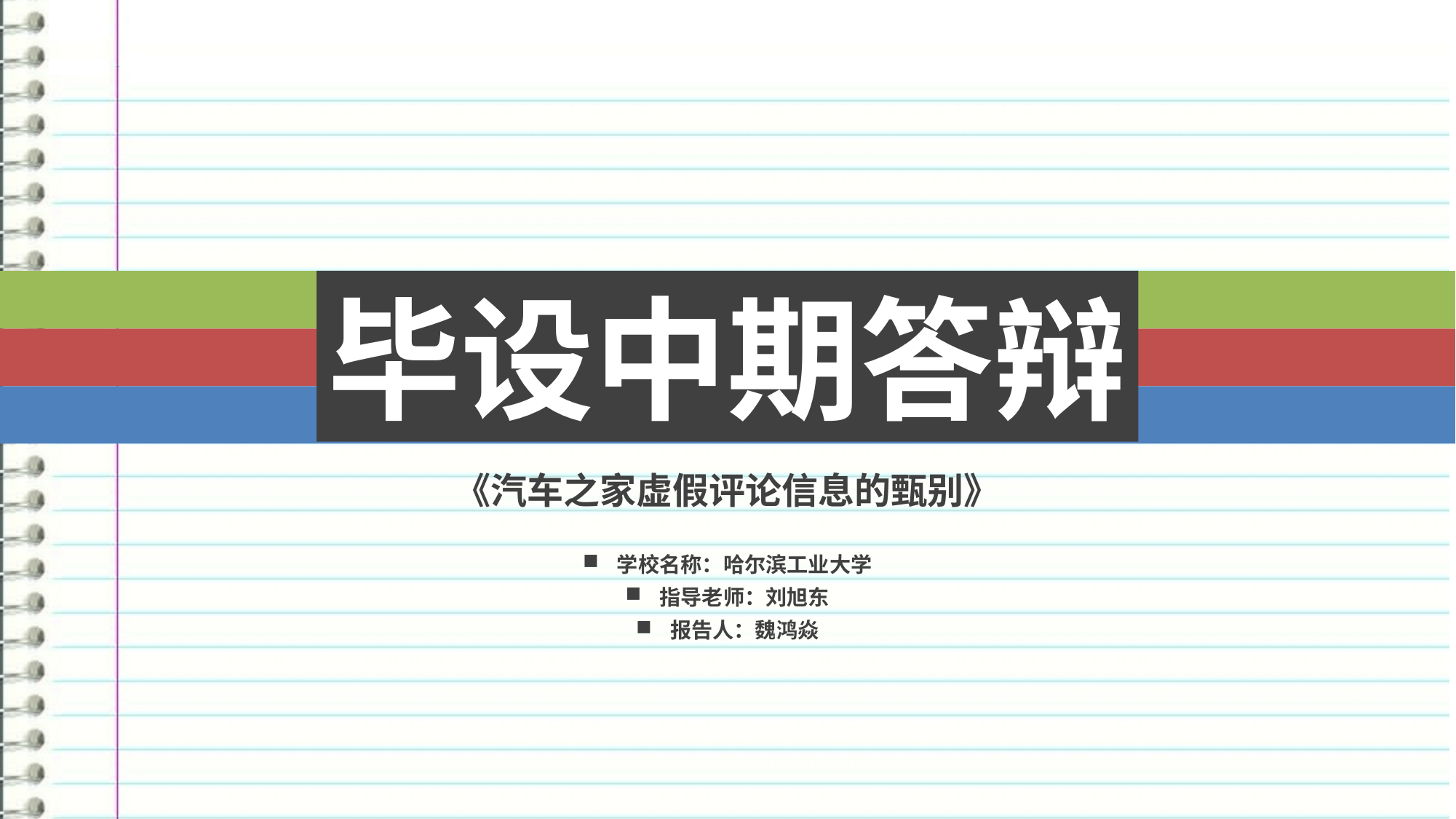

毕设中期答辩
《汽车之家虚假评论信息的甄别》
学校名称：哈尔滨工业大学
指导老师：刘旭东
报告人：魏鸿焱